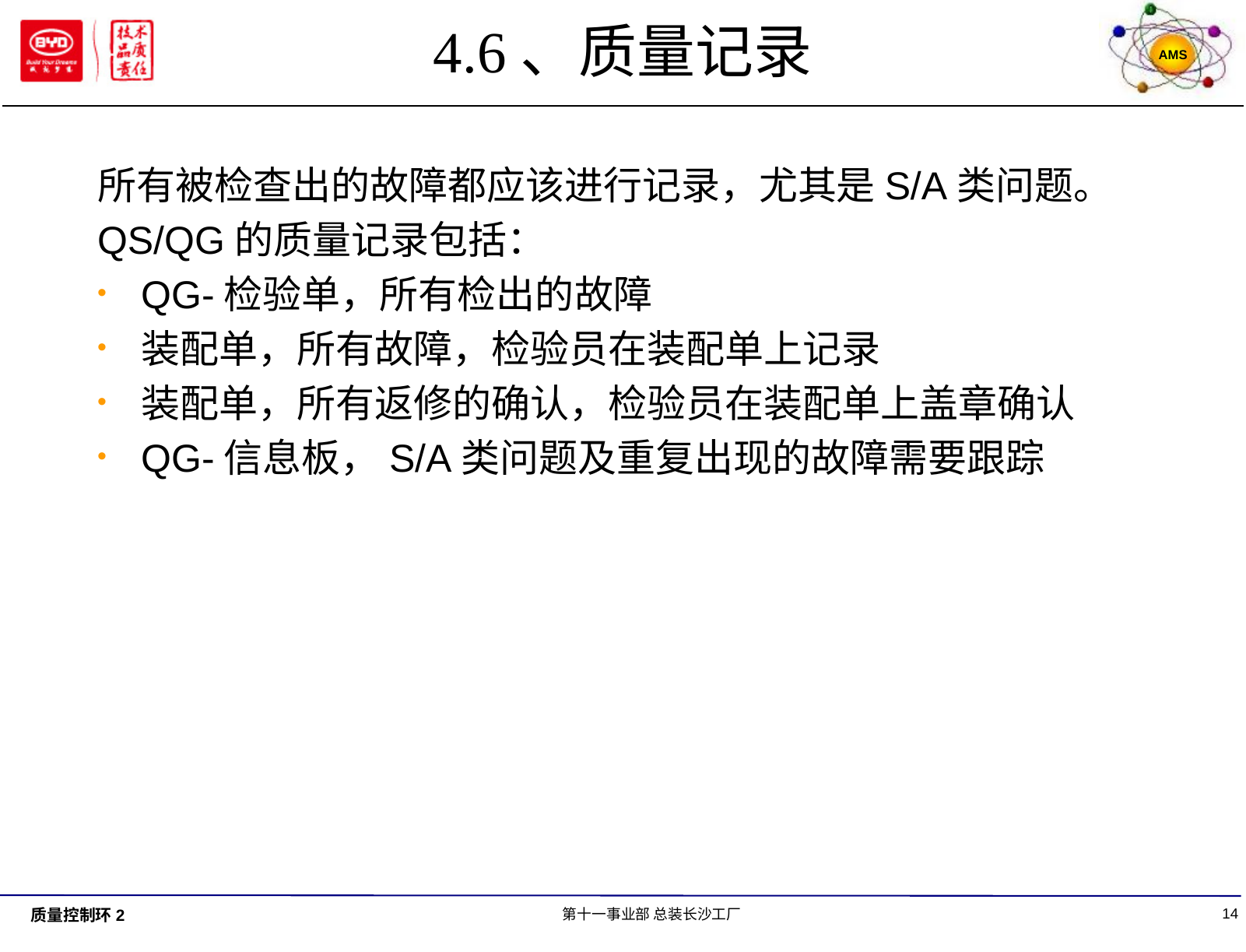

# 4.6、质量记录
所有被检查出的故障都应该进行记录，尤其是S/A类问题。
QS/QG的质量记录包括：
QG-检验单，所有检出的故障
装配单，所有故障，检验员在装配单上记录
装配单，所有返修的确认，检验员在装配单上盖章确认
QG-信息板，S/A类问题及重复出现的故障需要跟踪